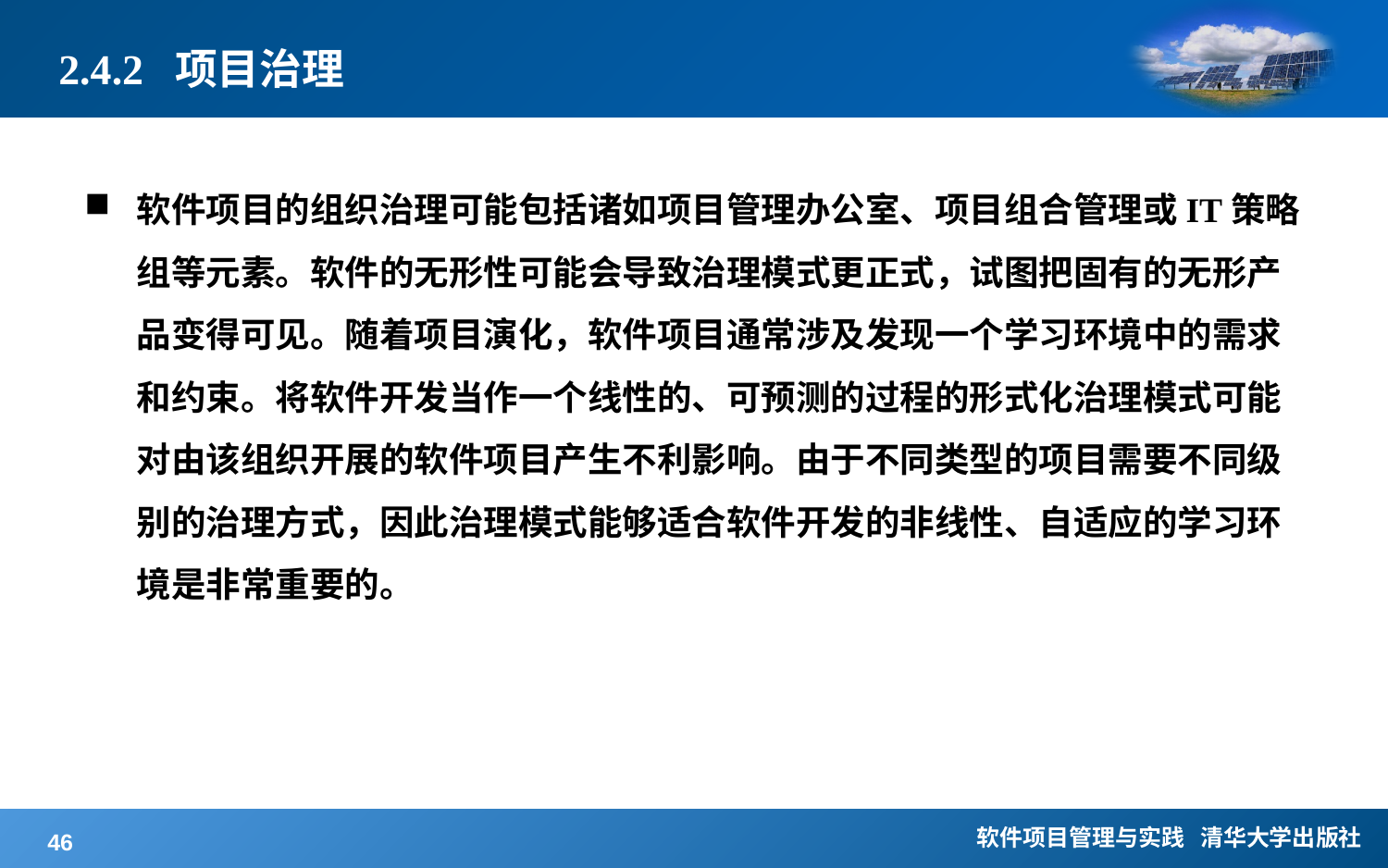

# 2.4.2  项目治理
软件项目的组织治理可能包括诸如项目管理办公室、项目组合管理或IT策略组等元素。软件的无形性可能会导致治理模式更正式，试图把固有的无形产品变得可见。随着项目演化，软件项目通常涉及发现一个学习环境中的需求和约束。将软件开发当作一个线性的、可预测的过程的形式化治理模式可能对由该组织开展的软件项目产生不利影响。由于不同类型的项目需要不同级别的治理方式，因此治理模式能够适合软件开发的非线性、自适应的学习环境是非常重要的。